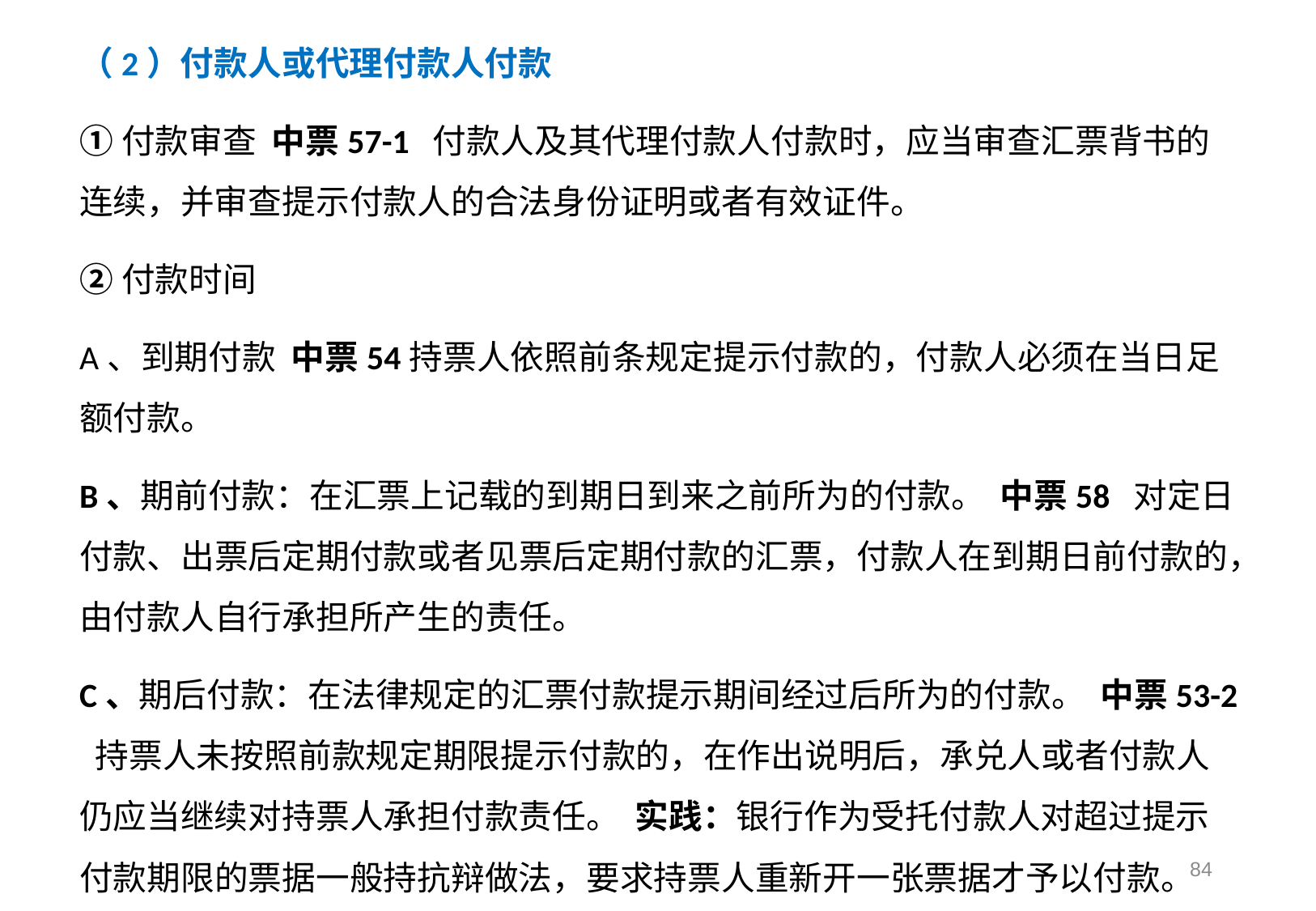

（2）付款人或代理付款人付款
①付款审查  中票57-1  付款人及其代理付款人付款时，应当审查汇票背书的连续，并审查提示付款人的合法身份证明或者有效证件。
②付款时间
A、到期付款  中票54持票人依照前条规定提示付款的，付款人必须在当日足额付款。
B、期前付款：在汇票上记载的到期日到来之前所为的付款。  中票58  对定日付款、出票后定期付款或者见票后定期付款的汇票，付款人在到期日前付款的，由付款人自行承担所产生的责任。
C、期后付款：在法律规定的汇票付款提示期间经过后所为的付款。  中票53-2  持票人未按照前款规定期限提示付款的，在作出说明后，承兑人或者付款人仍应当继续对持票人承担付款责任。  实践：银行作为受托付款人对超过提示付款期限的票据一般持抗辩做法，要求持票人重新开一张票据才予以付款。
84